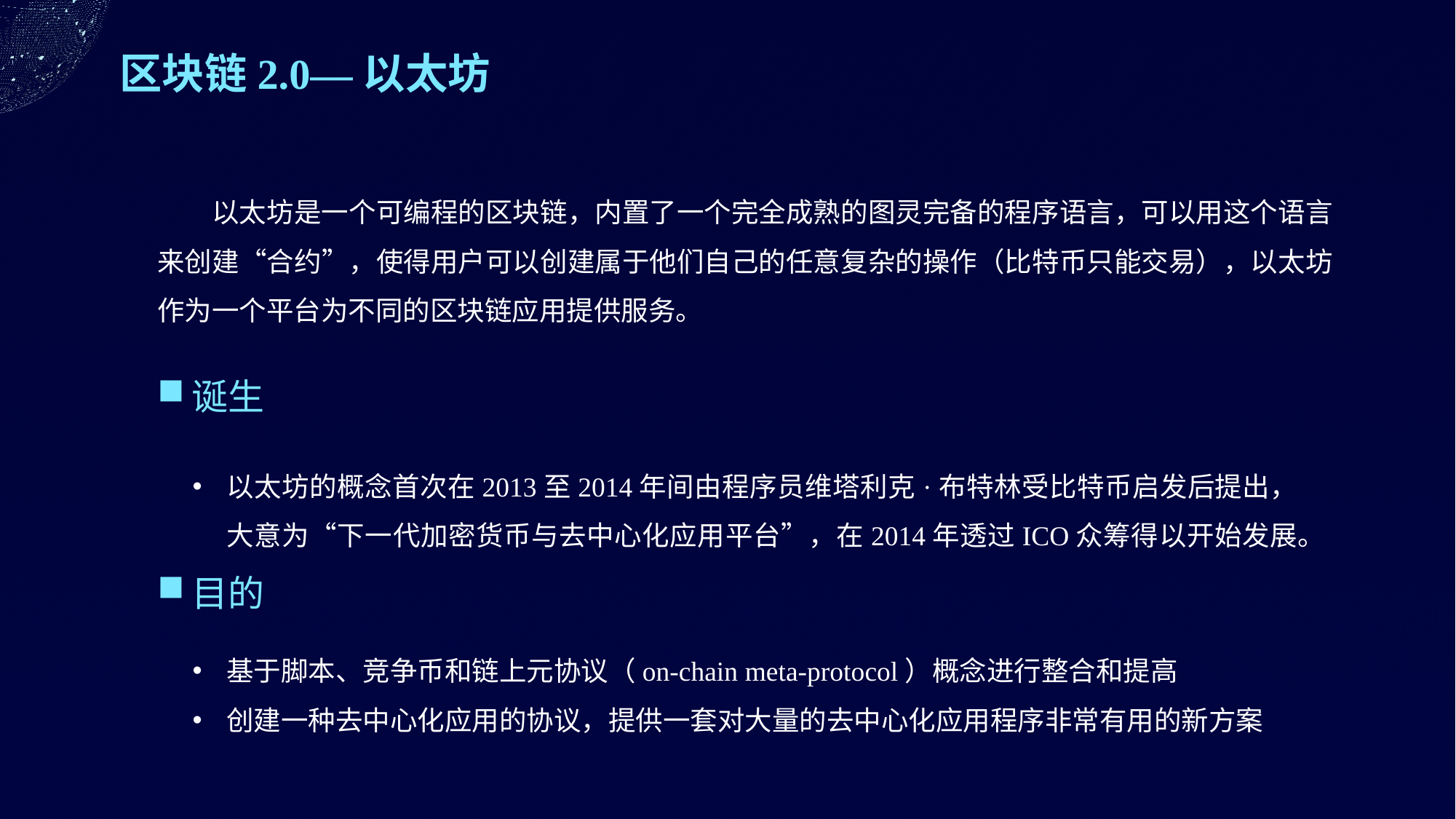

区块链2.0—以太坊
以太坊是一个可编程的区块链，内置了一个完全成熟的图灵完备的程序语言，可以用这个语言来创建“合约”，使得用户可以创建属于他们自己的任意复杂的操作（比特币只能交易），以太坊作为一个平台为不同的区块链应用提供服务。
诞生
以太坊的概念首次在2013至2014年间由程序员维塔利克·布特林受比特币启发后提出，大意为“下一代加密货币与去中心化应用平台”，在2014年透过ICO众筹得以开始发展。
目的
基于脚本、竞争币和链上元协议（on-chain meta-protocol）概念进行整合和提高
创建一种去中心化应用的协议，提供一套对大量的去中心化应用程序非常有用的新方案